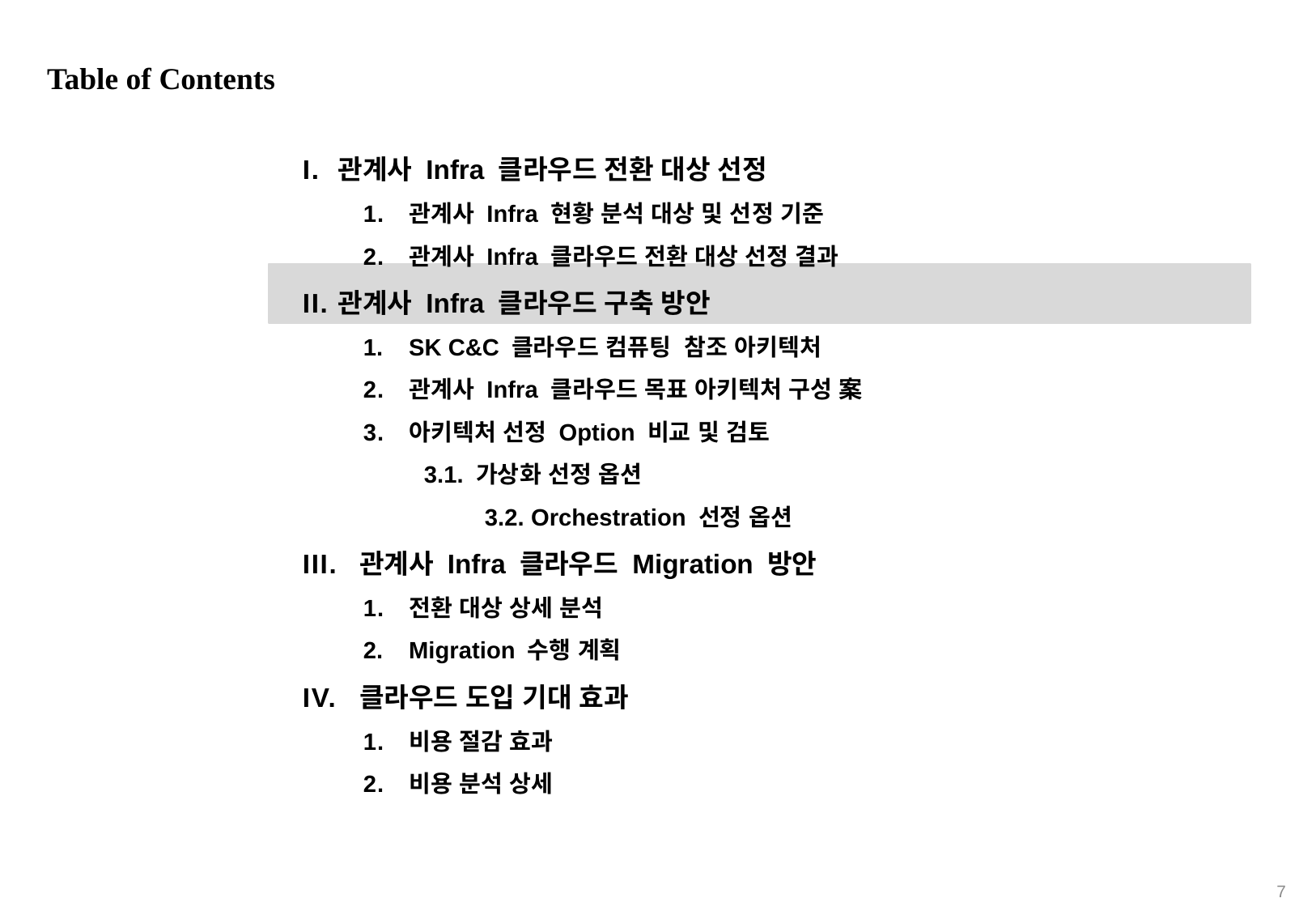

Table of Contents
관계사 Infra 클라우드 전환 대상 선정
관계사 Infra 현황 분석 대상 및 선정 기준
관계사 Infra 클라우드 전환 대상 선정 결과
관계사 Infra 클라우드 구축 방안
SK C&C 클라우드 컴퓨팅  참조 아키텍처
관계사 Infra 클라우드 목표 아키텍처 구성 案
아키텍처 선정 Option 비교 및 검토
3.1. 가상화 선정 옵션
	3.2. Orchestration 선정 옵션
  관계사 Infra 클라우드 Migration 방안
전환 대상 상세 분석
Migration 수행 계획
  클라우드 도입 기대 효과
비용 절감 효과
비용 분석 상세

7